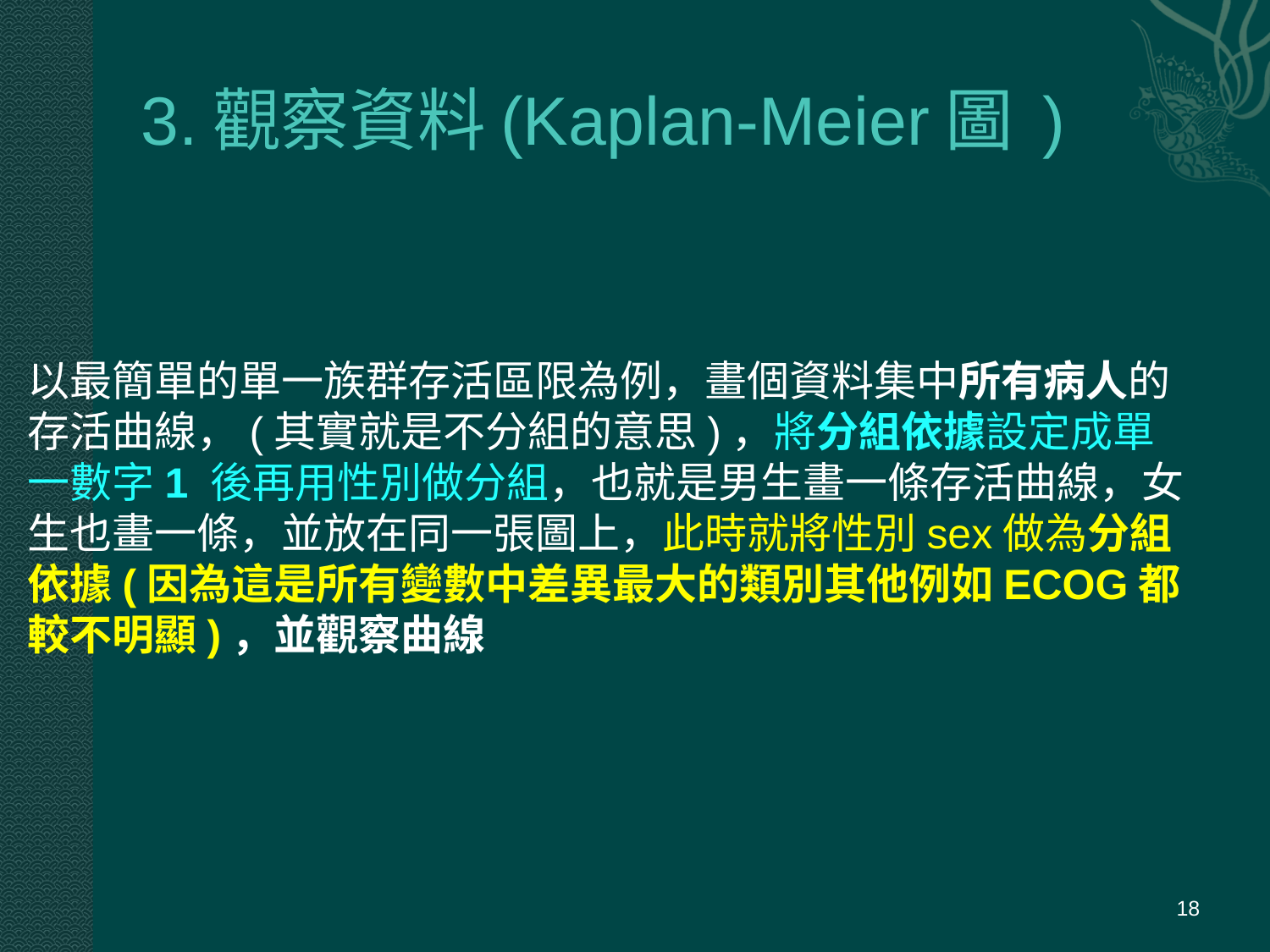

# 3.觀察資料(Kaplan-Meier圖 )
以最簡單的單一族群存活區限為例，畫個資料集中所有病人的存活曲線，(其實就是不分組的意思)，將分組依據設定成單一數字1 後再用性別做分組，也就是男生畫一條存活曲線，女生也畫一條，並放在同一張圖上，此時就將性別sex做為分組依據(因為這是所有變數中差異最大的類別其他例如ECOG都較不明顯)，並觀察曲線
18